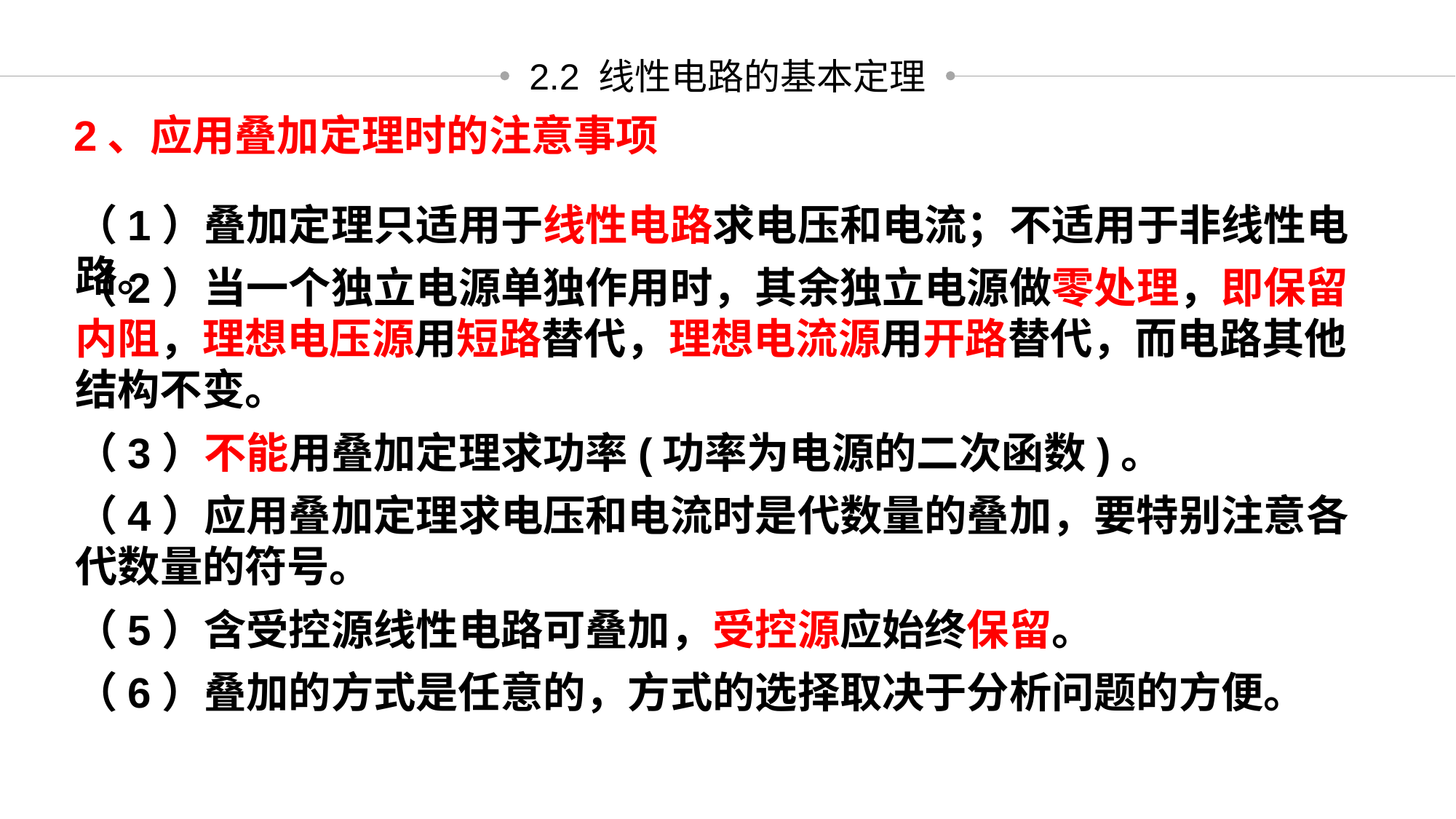

2.2 线性电路的基本定理
2、应用叠加定理时的注意事项
（1）叠加定理只适用于线性电路求电压和电流；不适用于非线性电路。
（2）当一个独立电源单独作用时，其余独立电源做零处理，即保留内阻，理想电压源用短路替代，理想电流源用开路替代，而电路其他结构不变。
（3）不能用叠加定理求功率(功率为电源的二次函数)。
（4）应用叠加定理求电压和电流时是代数量的叠加，要特别注意各代数量的符号。
（5）含受控源线性电路可叠加，受控源应始终保留。
（6）叠加的方式是任意的，方式的选择取决于分析问题的方便。